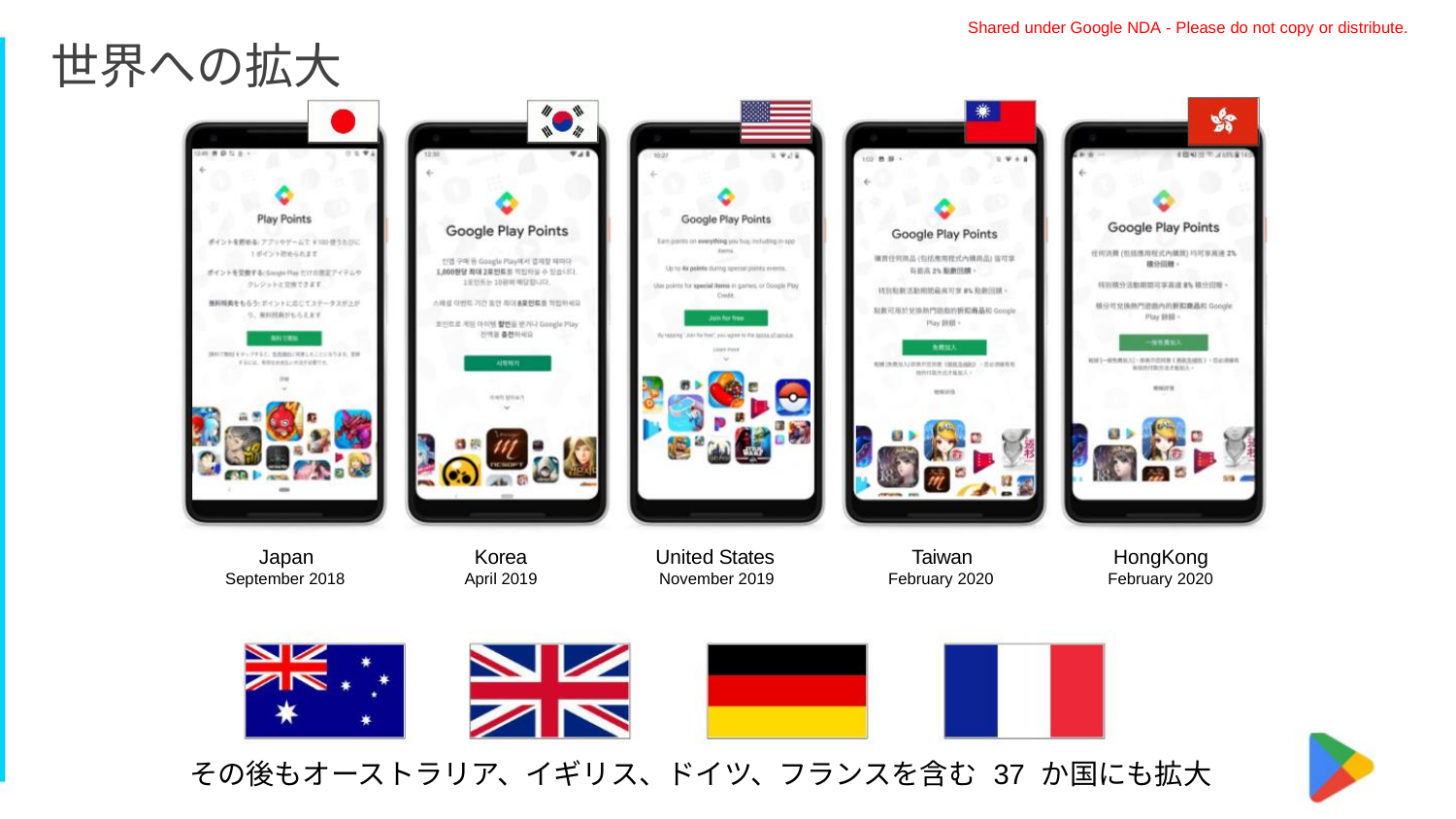

Shared under Google NDA - Please do not copy or distribute.
世界への拡大
Japan
September 2018
Korea
April 2019
United States
November 2019
Taiwan
February 2020
HongKong
February 2020
その後もオーストラリア、イギリス、ドイツ、フランスを含む 37 か国にも拡大